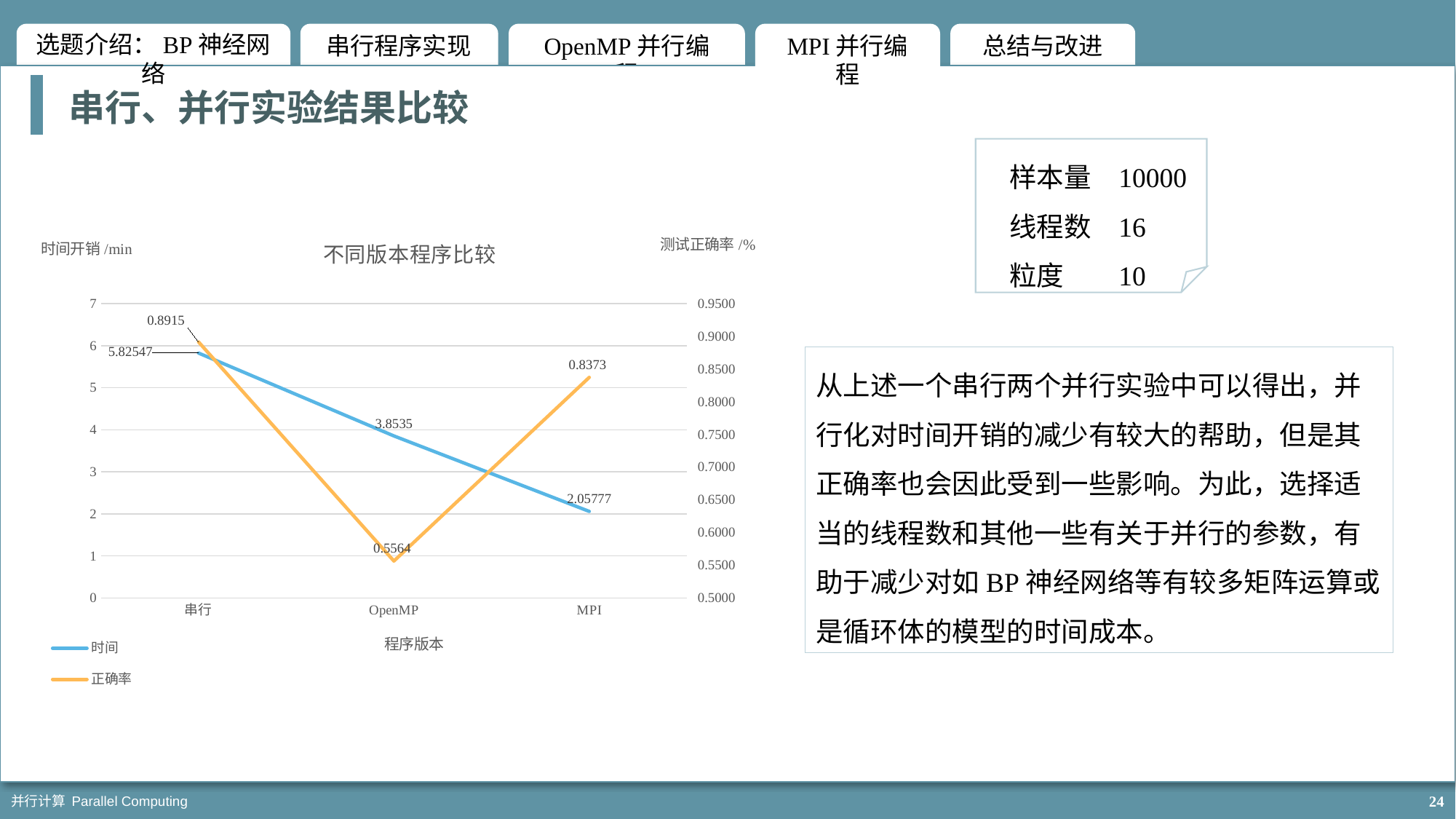

串行、并行实验结果比较

样本量	10000
线程数	16
粒度	10

### Chart: 不同版本程序比较

| Category | 时间 | 正确率 |
|---|---|---|
| 串行 | 5.82547 | 0.8915 |
| OpenMP | 3.8535 | 0.5564 |
| MPI | 2.05777 | 0.8373 |
从上述一个串行两个并行实验中可以得出，并行化对时间开销的减少有较大的帮助，但是其正确率也会因此受到一些影响。为此，选择适当的线程数和其他一些有关于并行的参数，有助于减少对如BP神经网络等有较多矩阵运算或是循环体的模型的时间成本。
并行计算 Parallel Computing
24